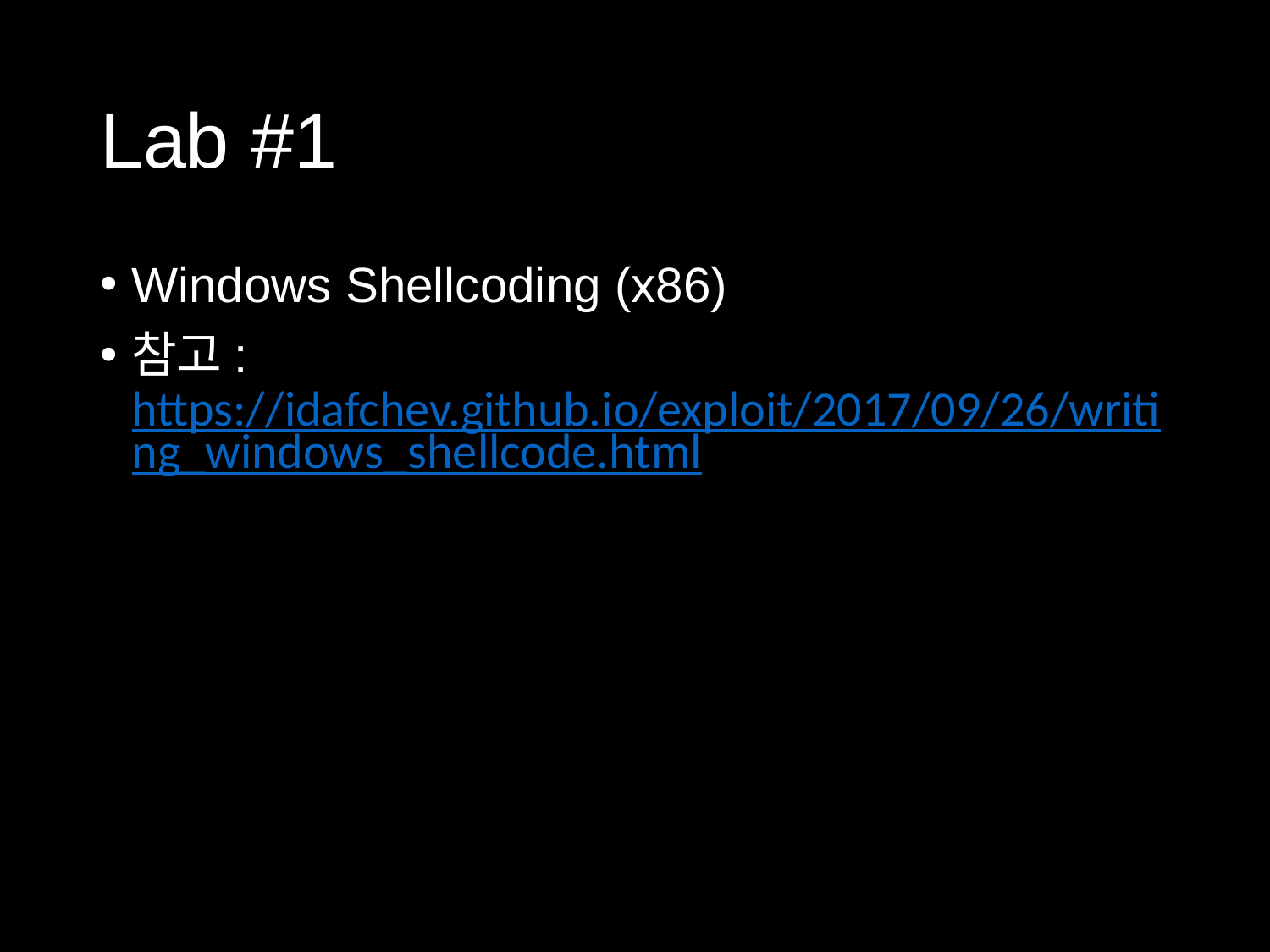

# Lab #1
Windows Shellcoding (x86)
참고: https://idafchev.github.io/exploit/2017/09/26/writing_windows_shellcode.html